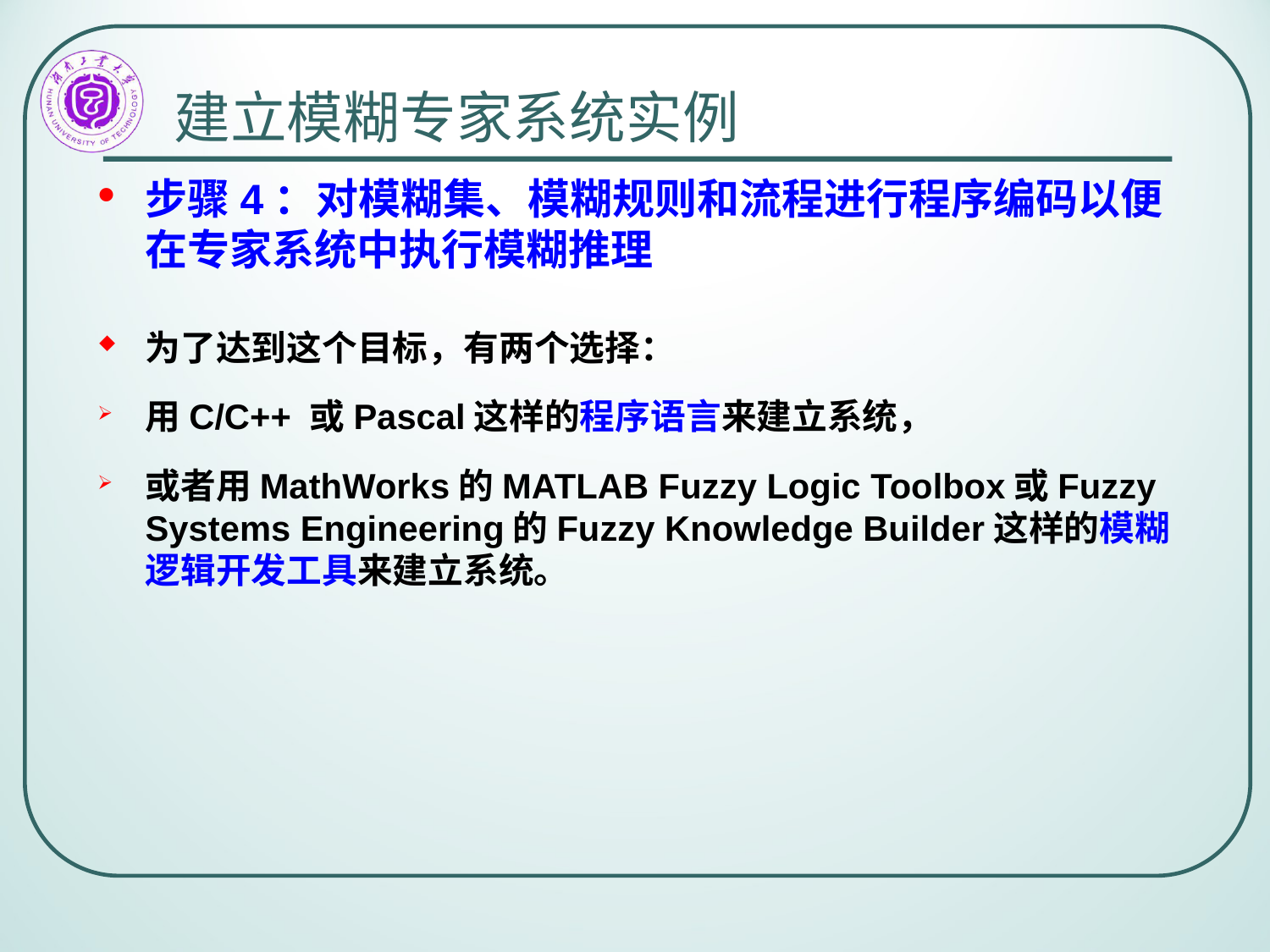

# 建立模糊专家系统实例
步骤4：对模糊集、模糊规则和流程进行程序编码以便在专家系统中执行模糊推理

为了达到这个目标，有两个选择：

用C/C++ 或Pascal这样的程序语言来建立系统，

或者用MathWorks的MATLAB Fuzzy Logic Toolbox或Fuzzy Systems Engineering的Fuzzy Knowledge Builder这样的模糊逻辑开发工具来建立系统。